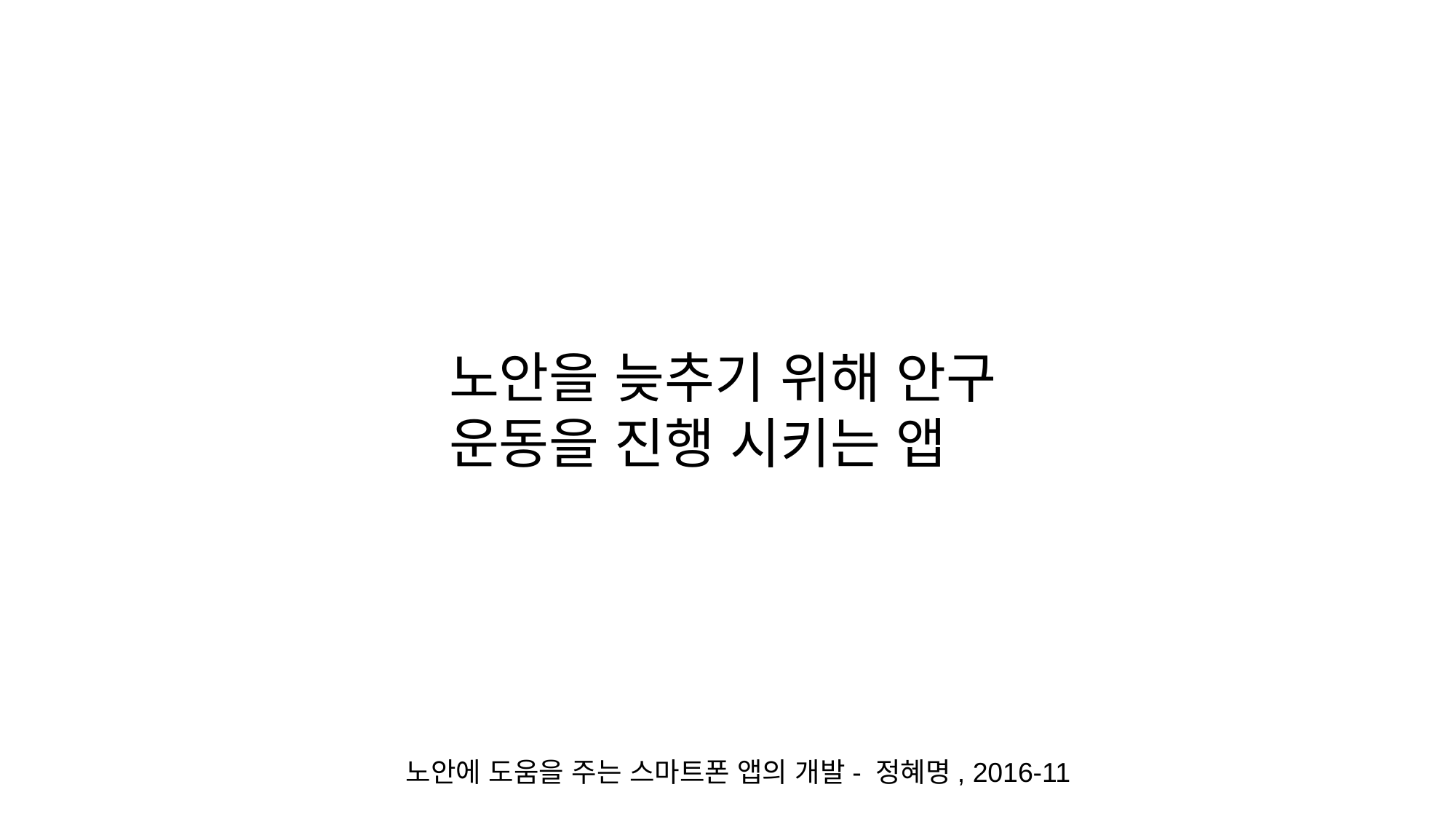

노안을 늦추기 위해 안구 운동을 진행 시키는 앱
노안에 도움을 주는 스마트폰 앱의 개발- 정혜명, 2016-11